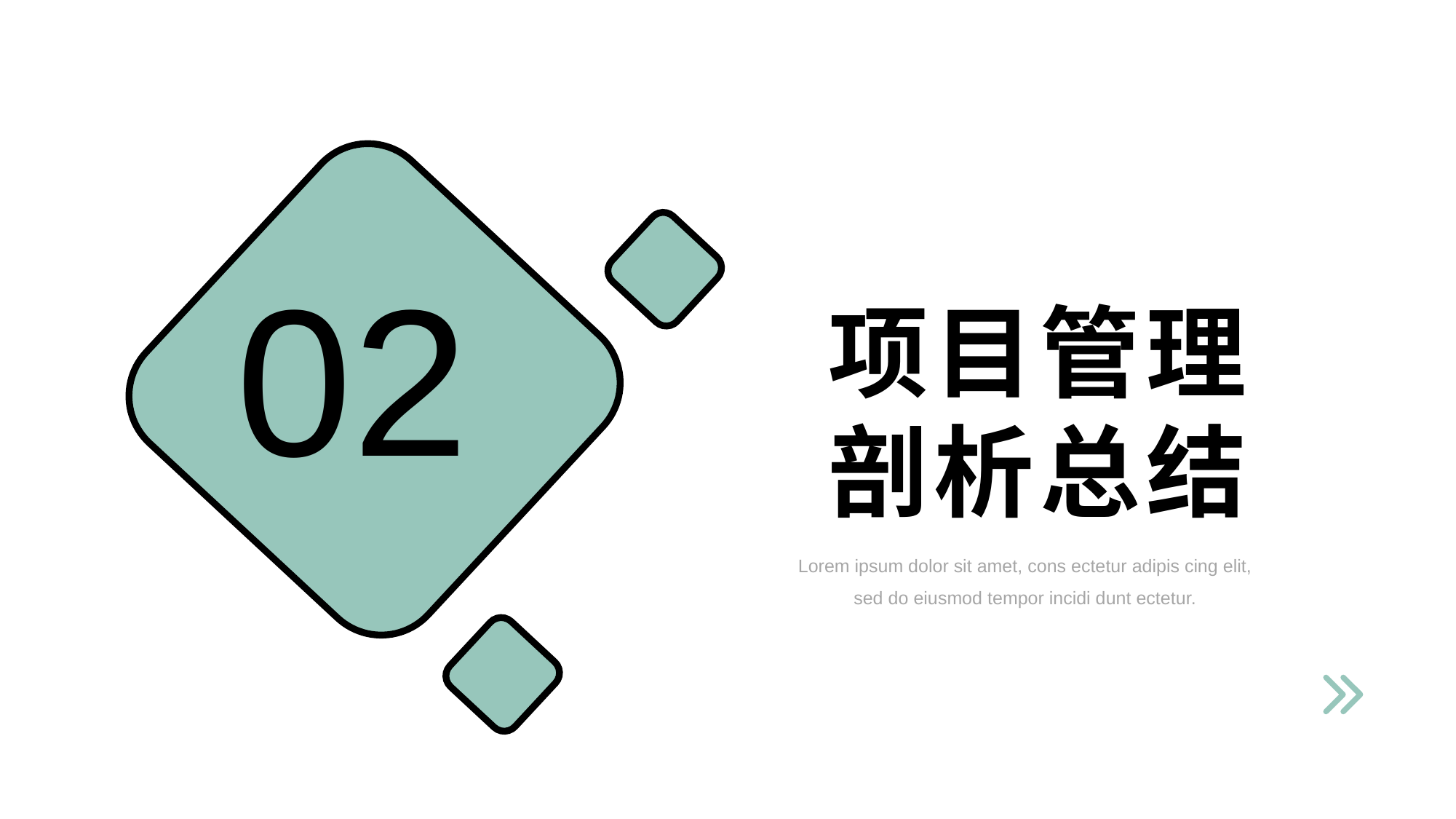

02
项目管理
剖析总结
Lorem ipsum dolor sit amet, cons ectetur adipis cing elit, sed do eiusmod tempor incidi dunt ectetur.